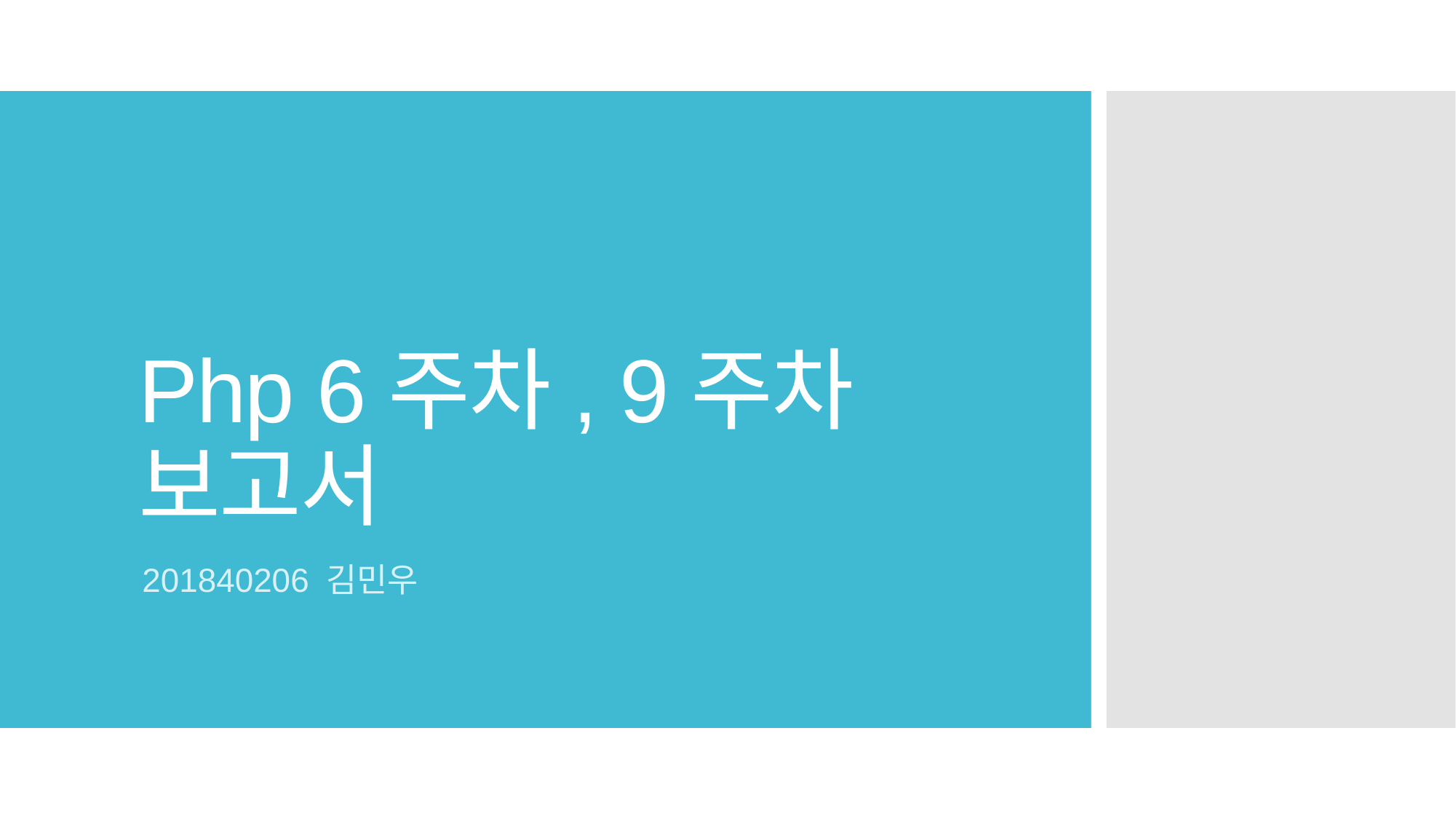

# Php 6주차, 9주차 보고서
201840206 김민우